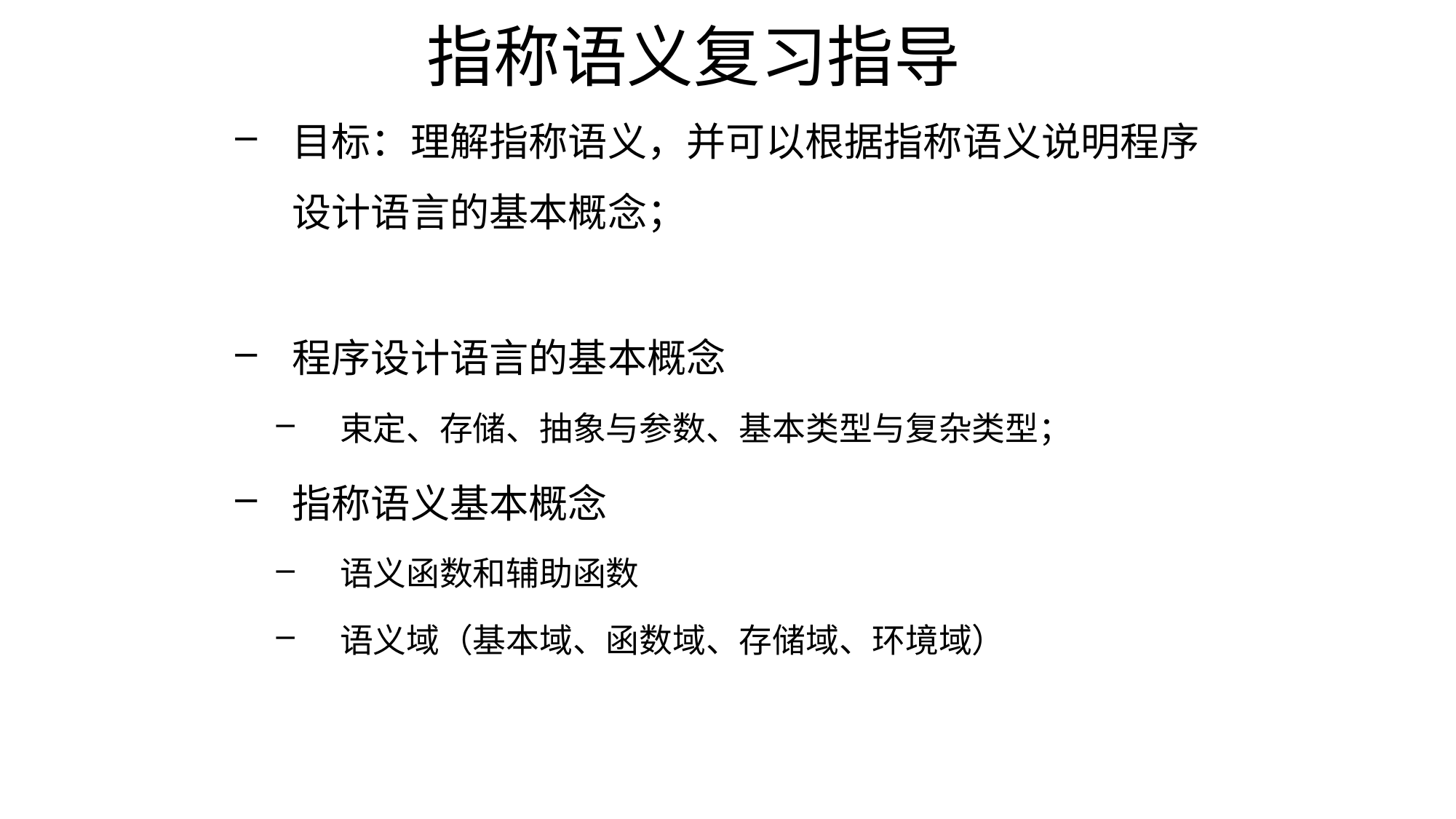

指称语义复习指导

目标：理解指称语义，并可以根据指称语义说明程序设计语言的基本概念；

程序设计语言的基本概念
束定、存储、抽象与参数、基本类型与复杂类型；
指称语义基本概念
语义函数和辅助函数
语义域（基本域、函数域、存储域、环境域）